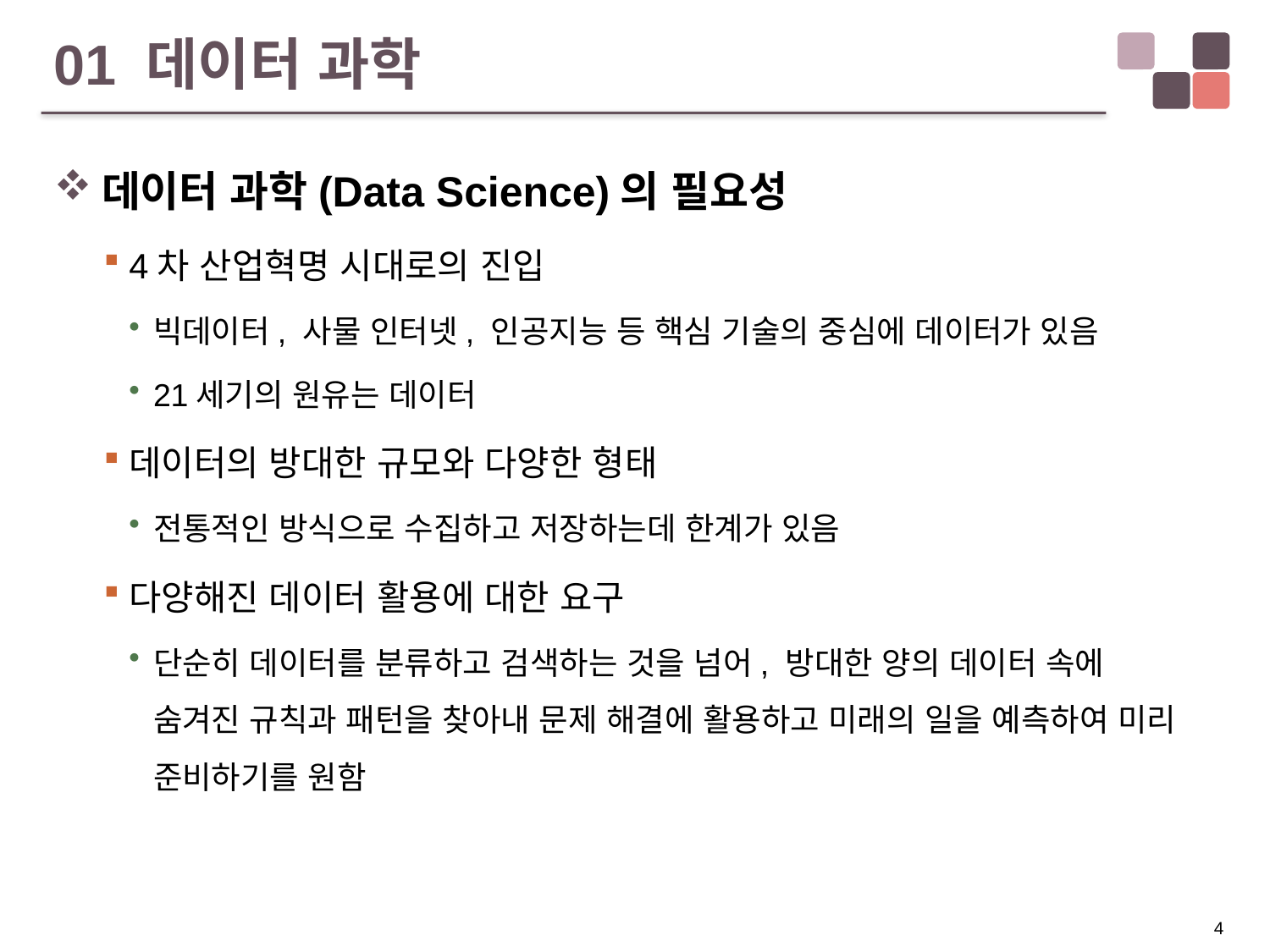

# 01 데이터 과학
데이터 과학(Data Science)의 필요성
4차 산업혁명 시대로의 진입
빅데이터, 사물 인터넷, 인공지능 등 핵심 기술의 중심에 데이터가 있음
21세기의 원유는 데이터
데이터의 방대한 규모와 다양한 형태
전통적인 방식으로 수집하고 저장하는데 한계가 있음
다양해진 데이터 활용에 대한 요구
단순히 데이터를 분류하고 검색하는 것을 넘어, 방대한 양의 데이터 속에
숨겨진 규칙과 패턴을 찾아내 문제 해결에 활용하고 미래의 일을 예측하여 미리 준비하기를 원함